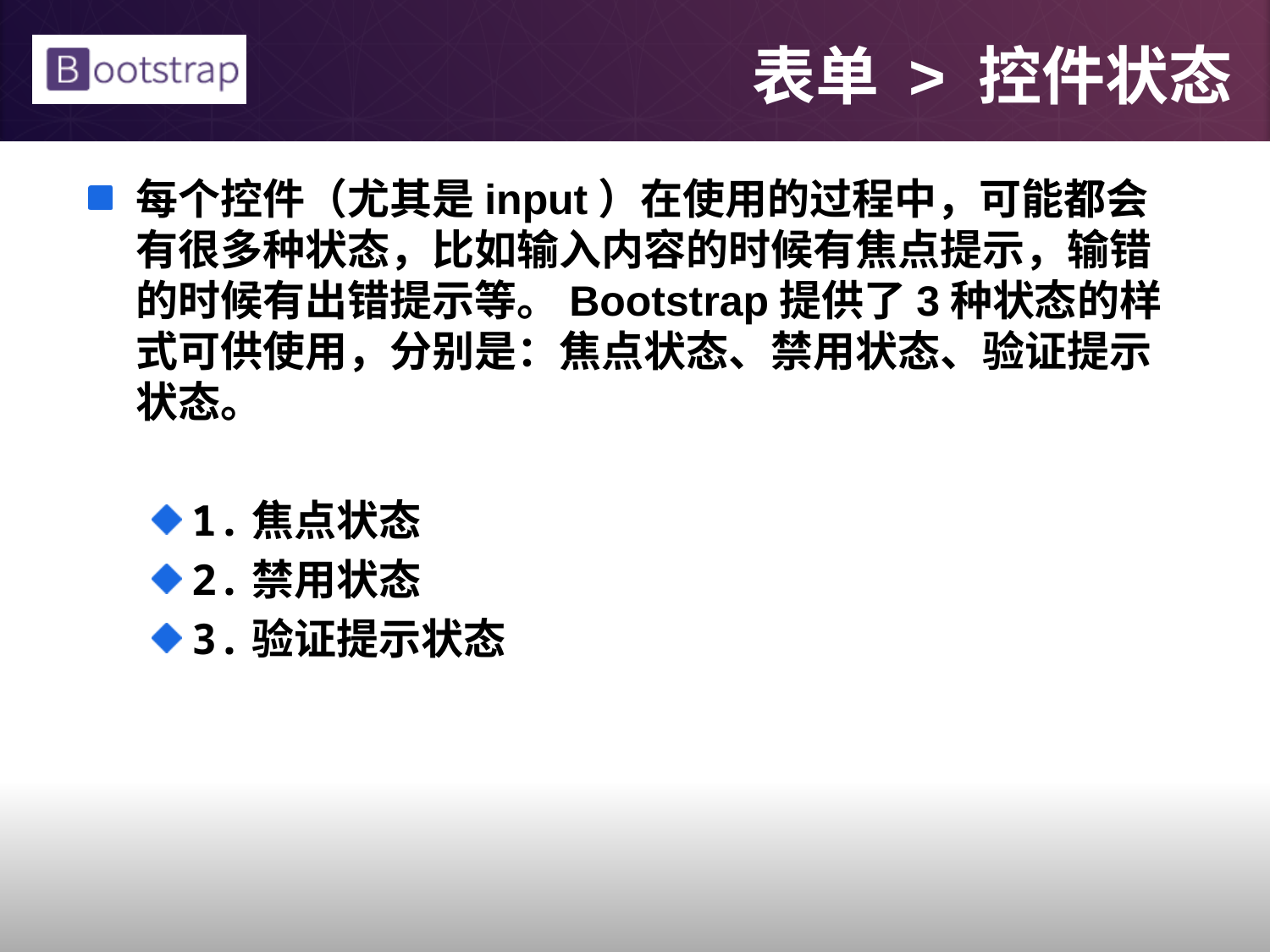

# 表单 > 控件状态
每个控件（尤其是input）在使用的过程中，可能都会有很多种状态，比如输入内容的时候有焦点提示，输错的时候有出错提示等。Bootstrap提供了3种状态的样式可供使用，分别是：焦点状态、禁用状态、验证提示状态。

1.焦点状态
2.禁用状态
3.验证提示状态